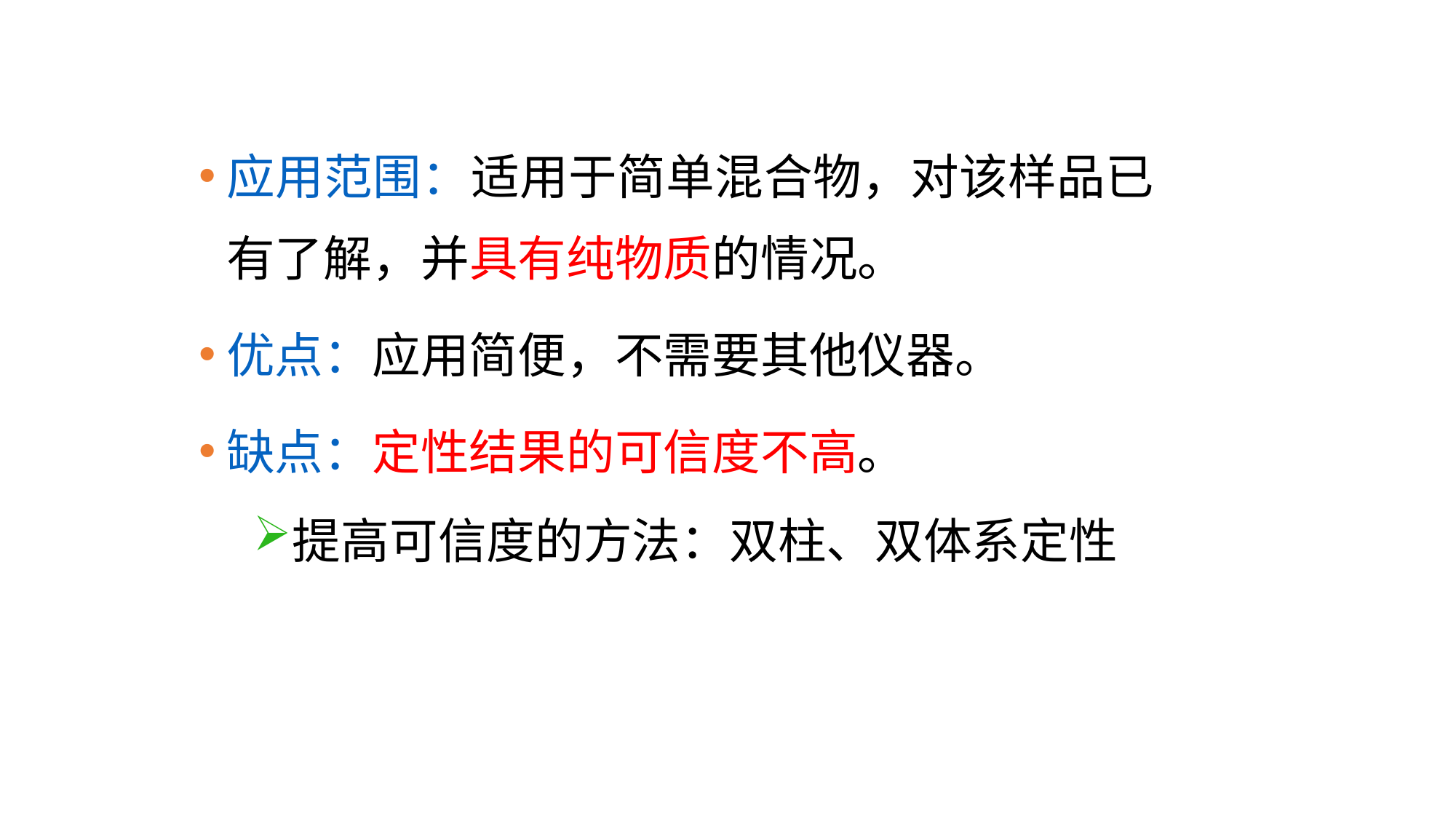

应用范围：适用于简单混合物，对该样品已有了解，并具有纯物质的情况。
优点：应用简便，不需要其他仪器。
缺点：定性结果的可信度不高。
提高可信度的方法：双柱、双体系定性